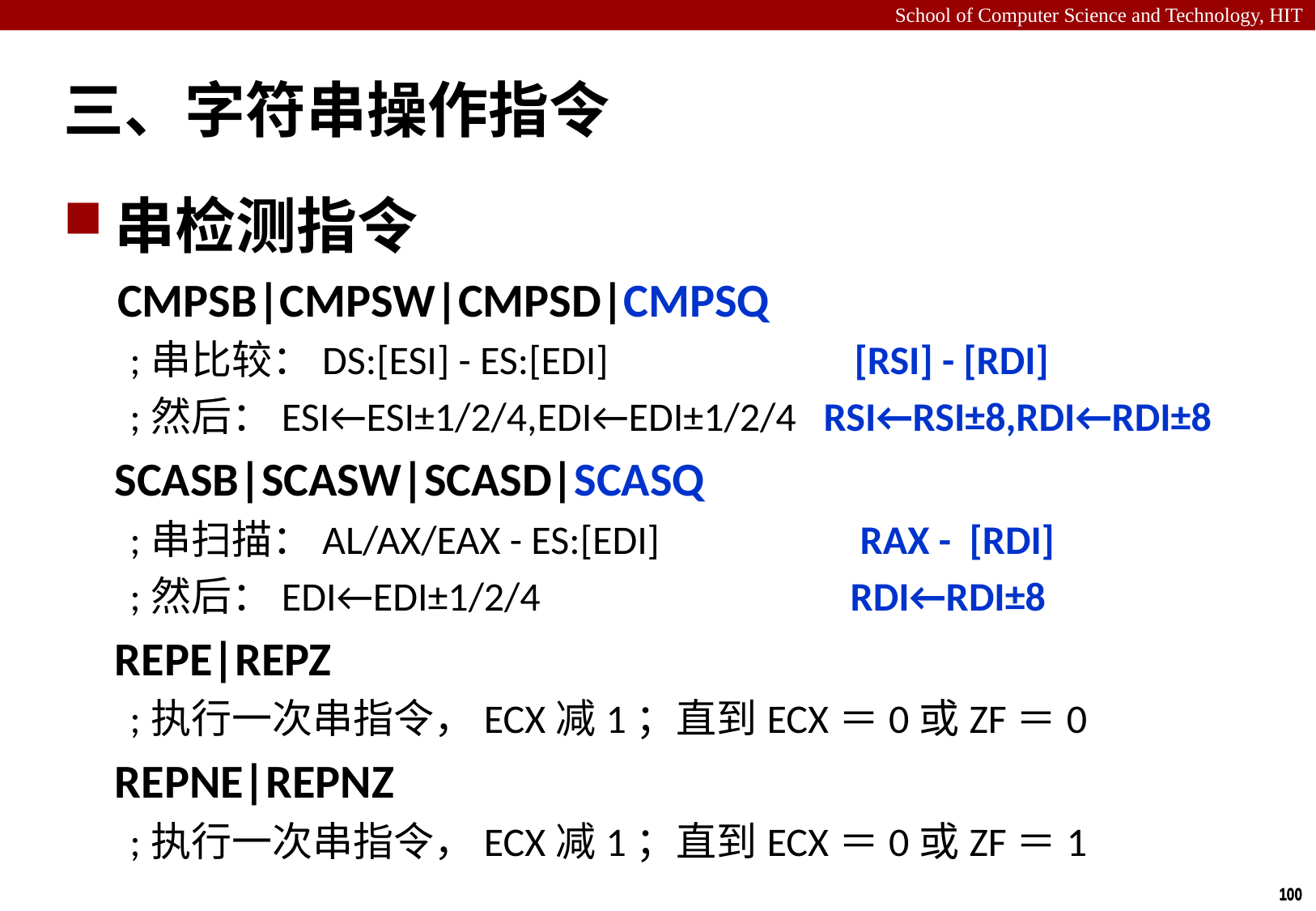

# 三、字符串操作指令
串检测指令
CMPSB|CMPSW|CMPSD|CMPSQ
;串比较：DS:[ESI] - ES:[EDI]                           [RSI] - [RDI]
;然后：ESI←ESI±1/2/4,EDI←EDI±1/2/4   RSI←RSI±8,RDI←RDI±8
	SCASB|SCASW|SCASD|SCASQ
;串扫描：AL/AX/EAX - ES:[EDI]                      RAX -  [RDI]
;然后：EDI←EDI±1/2/4                                  RDI←RDI±8
	REPE|REPZ
;执行一次串指令，ECX减1；直到ECX＝0或ZF＝0
	REPNE|REPNZ
;执行一次串指令，ECX减1；直到ECX＝0或ZF＝1